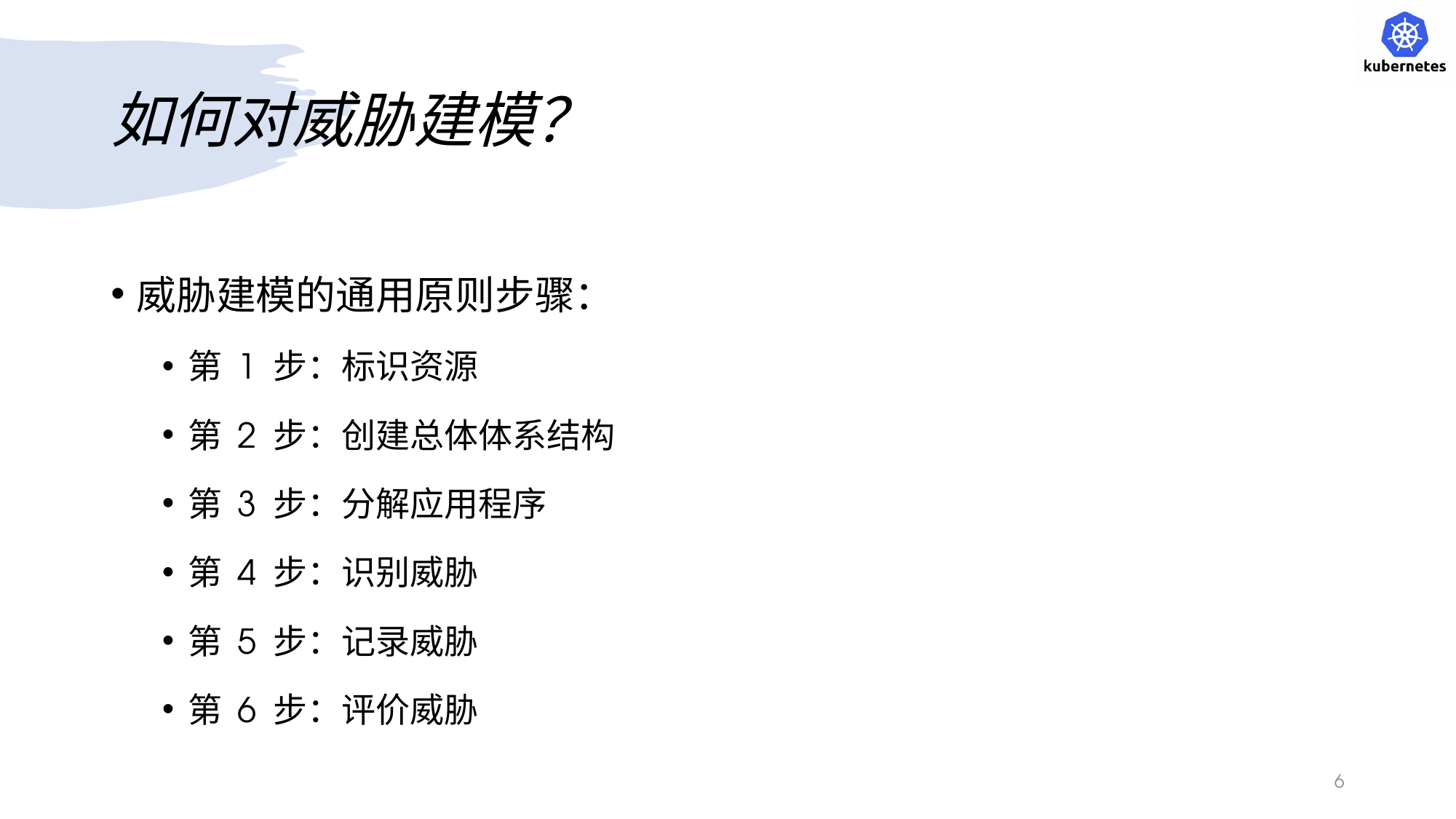

# 如何对威胁建模？
威胁建模的通用原则步骤：
第 1 步：标识资源
第 2 步：创建总体体系结构
第 3 步：分解应用程序
第 4 步：识别威胁
第 5 步：记录威胁
第 6 步：评价威胁

6